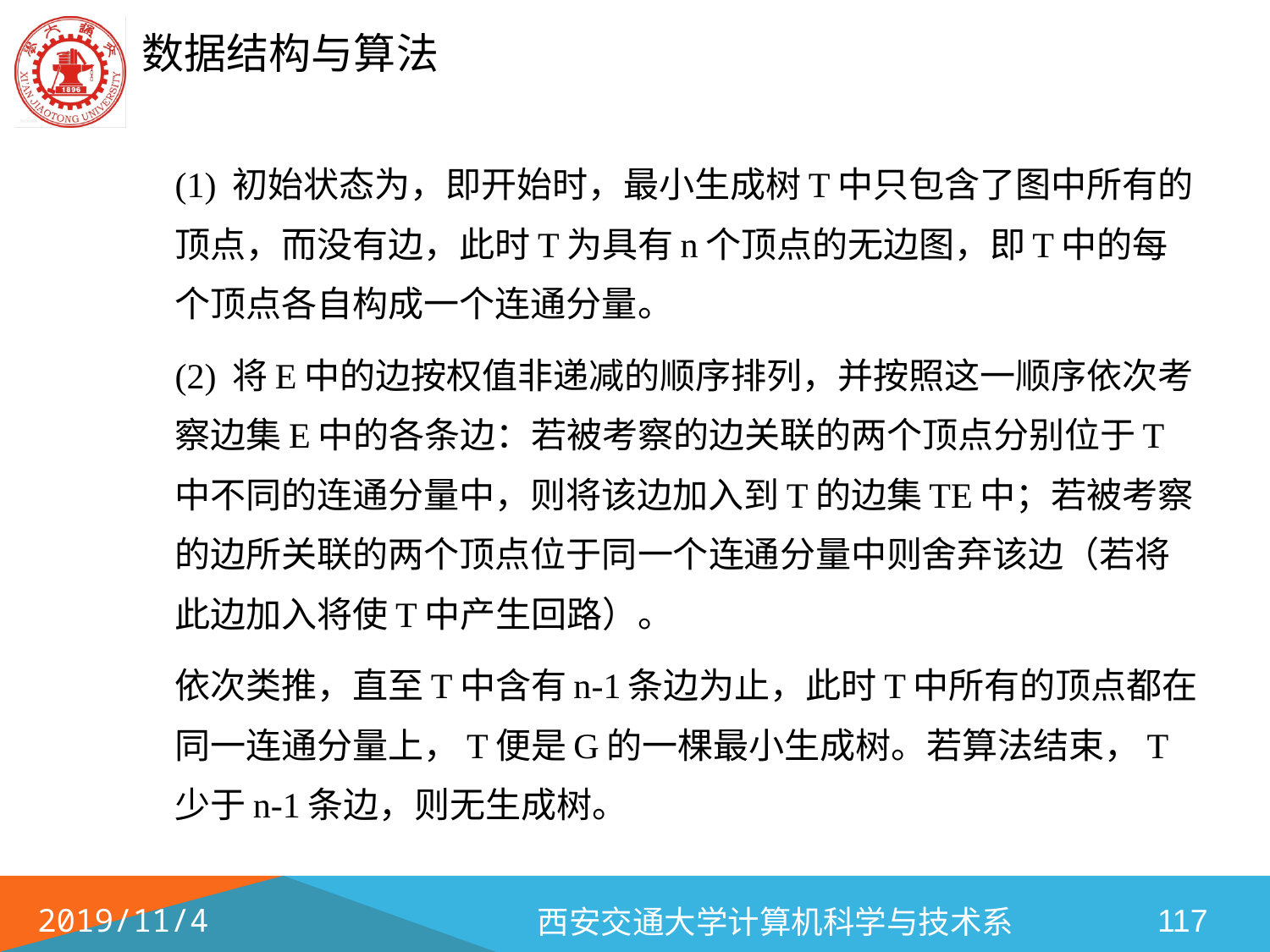

(1) 初始状态为，即开始时，最小生成树T中只包含了图中所有的顶点，而没有边，此时T为具有n个顶点的无边图，即T中的每个顶点各自构成一个连通分量。
	(2) 将E中的边按权值非递减的顺序排列，并按照这一顺序依次考察边集E中的各条边：若被考察的边关联的两个顶点分别位于T中不同的连通分量中，则将该边加入到T的边集TE中；若被考察的边所关联的两个顶点位于同一个连通分量中则舍弃该边（若将此边加入将使T中产生回路）。
	依次类推，直至T中含有n-1条边为止，此时T中所有的顶点都在同一连通分量上，T便是G的一棵最小生成树。若算法结束，T少于n-1条边，则无生成树。